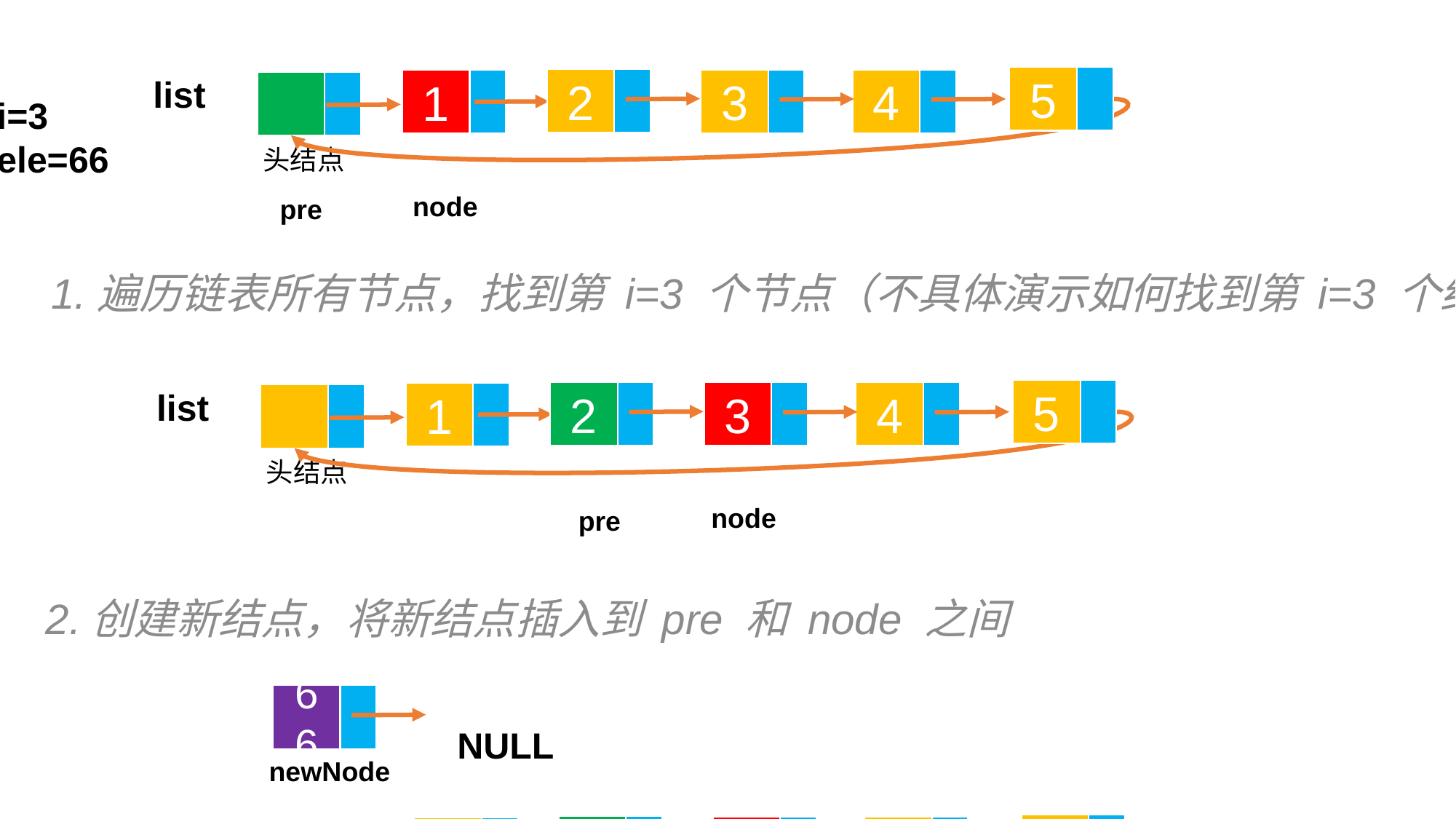

list
5

2

3

4

1

i=3
ele=66
头结点
node
pre
1.遍历链表所有节点，找到第 i=3 个节点（不具体演示如何找到第 i=3 个结点）
list
5

2

3

4

1

头结点
node
pre
2.创建新结点，将新结点插入到 pre 和 node 之间
66

NULL
newNode
list
5

2

3

4

1

头结点
node
pre

66

NULL
newNode
②pre->next=newNode
①newNode->next=node
list
5

2

1

3

4

头结点
node
pre